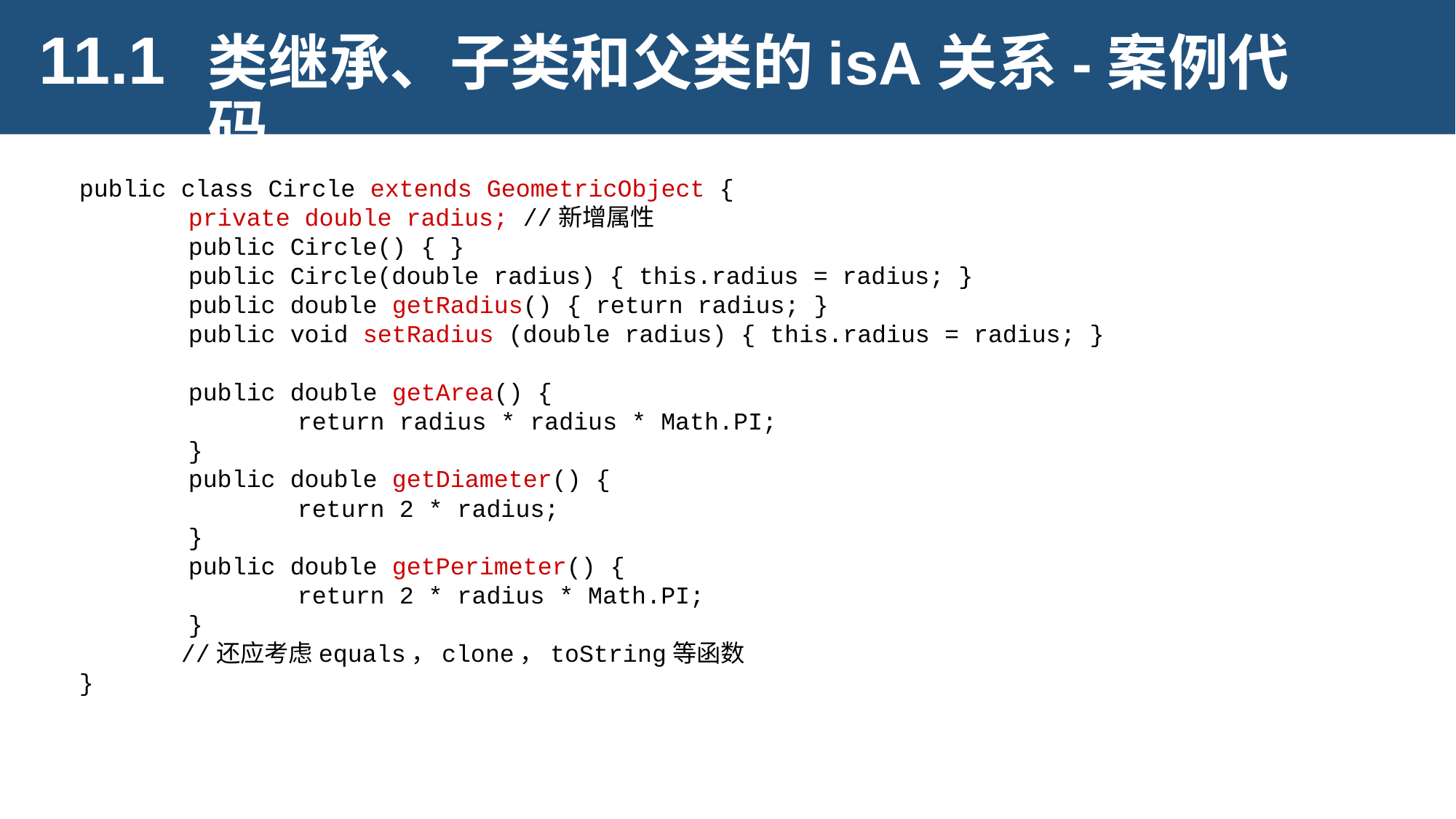

11.1
类继承、子类和父类的isA关系-案例代码
public class Circle extends GeometricObject {
	private double radius; //新增属性
	public Circle() { }
	public Circle(double radius) { this.radius = radius; }
	public double getRadius() { return radius; }
	public void setRadius (double radius) { this.radius = radius; }

	public double getArea() {
		return radius * radius * Math.PI;
	}
	public double getDiameter() {
		return 2 * radius;
	}
	public double getPerimeter() {
		return 2 * radius * Math.PI;
	}
       //还应考虑equals，clone，toString等函数
}